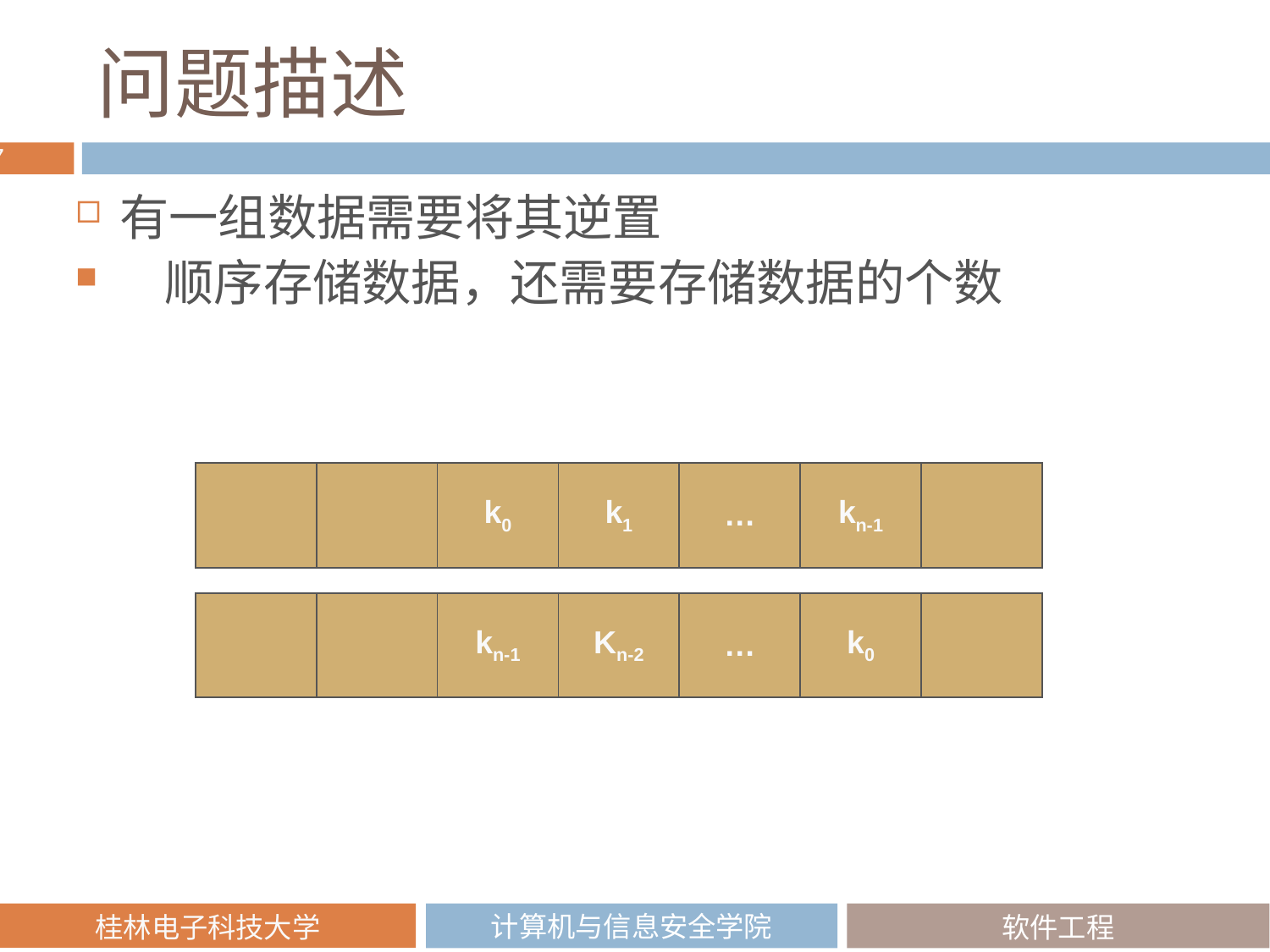

# 问题描述
有一组数据需要将其逆置
   顺序存储数据，还需要存储数据的个数

|  |  | k0 | k1 | … | kn-1 |  |
| --- | --- | --- | --- | --- | --- | --- |
|  |  | kn-1 | Kn-2 | … | k0 |  |
| --- | --- | --- | --- | --- | --- | --- |